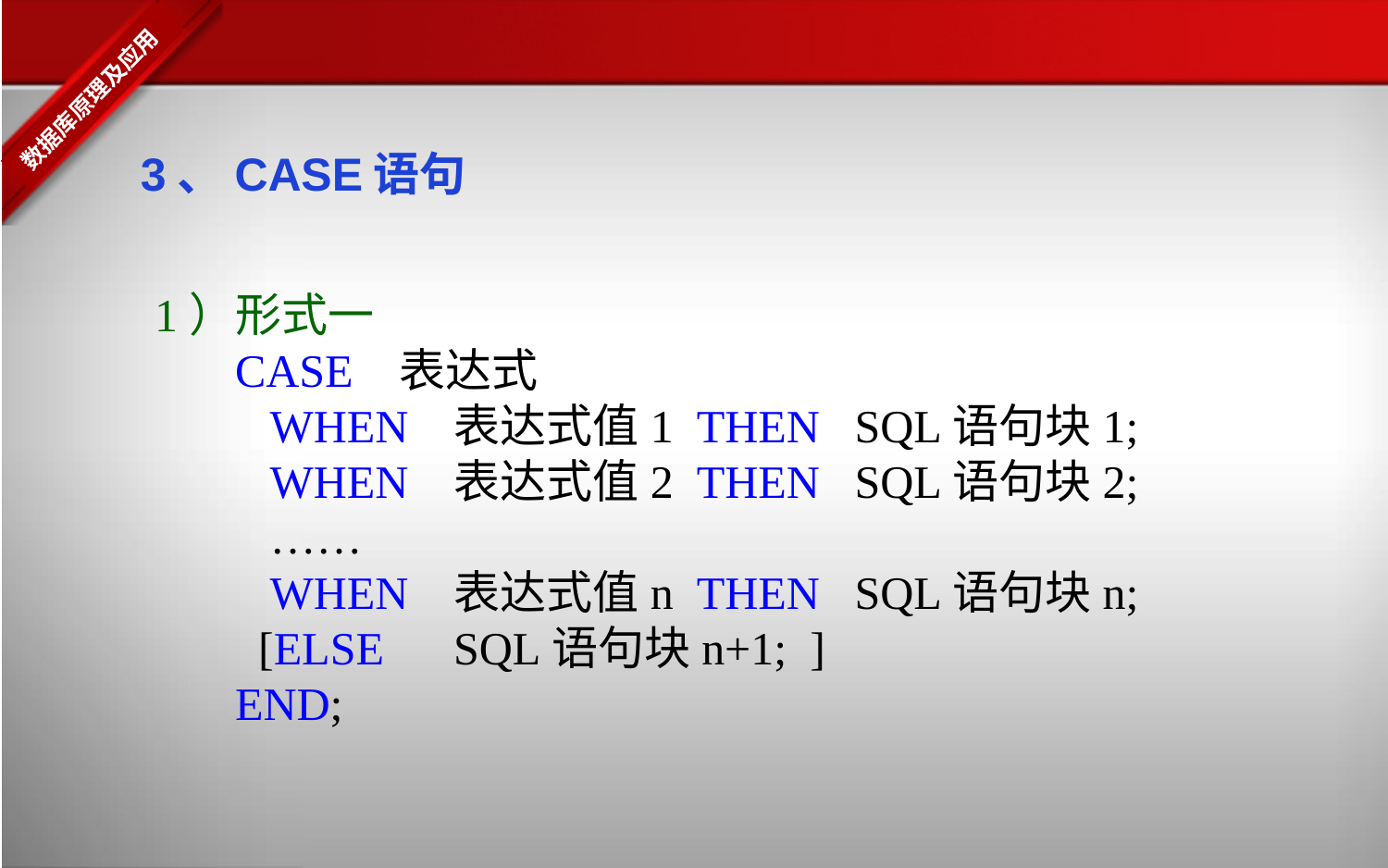

3、CASE语句
1）形式一
CASE   表达式
   WHEN   表达式值1  THEN   SQL语句块1;
   WHEN   表达式值2  THEN   SQL语句块2;
   ……
   WHEN   表达式值n  THEN   SQL语句块n;
  [ELSE      SQL语句块n+1;  ]
END;